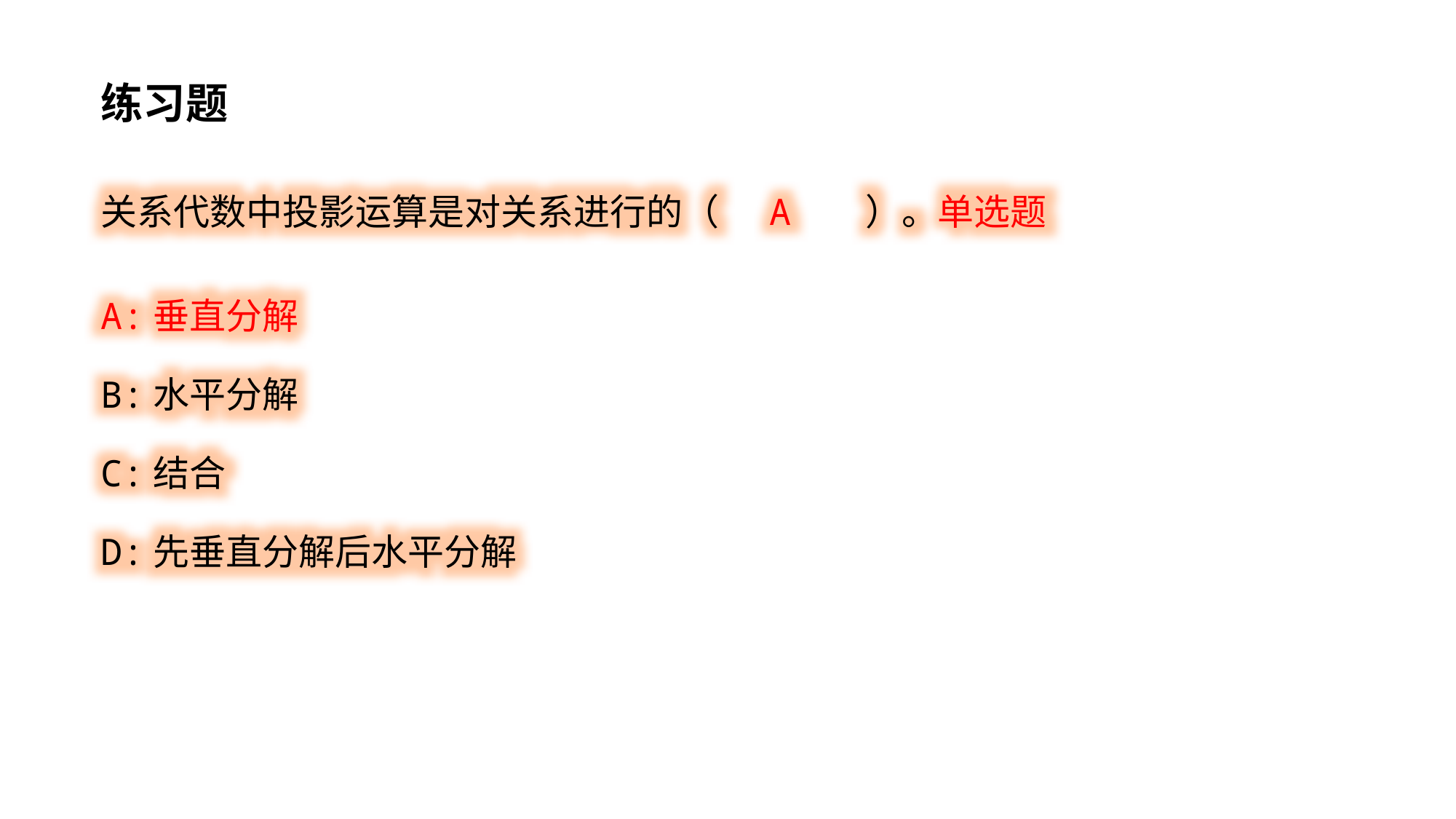

练习题
关系代数中投影运算是对关系进行的（     A   ）。单选题

A:垂直分解

B:水平分解

C:结合

D:先垂直分解后水平分解